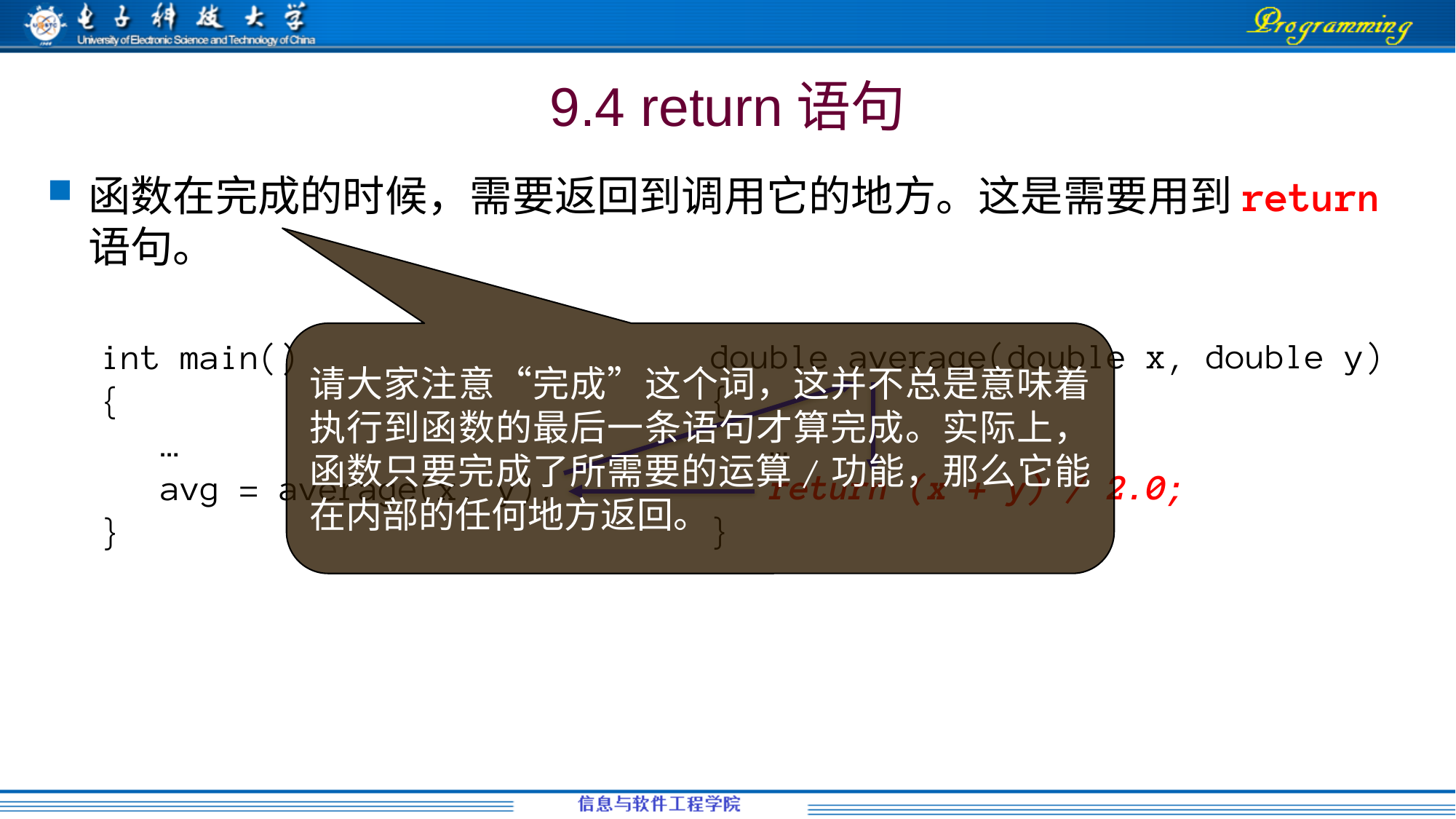

# 9.4 return语句
函数在完成的时候，需要返回到调用它的地方。这是需要用到return语句。
请大家注意“完成”这个词，这并不总是意味着执行到函数的最后一条语句才算完成。实际上，函数只要完成了所需要的运算/功能，那么它能在内部的任何地方返回。
double average(double x, double y)
{
   …
   return (x + y) / 2.0;
}
int main()
{
   …
   avg = average(x, y);
}